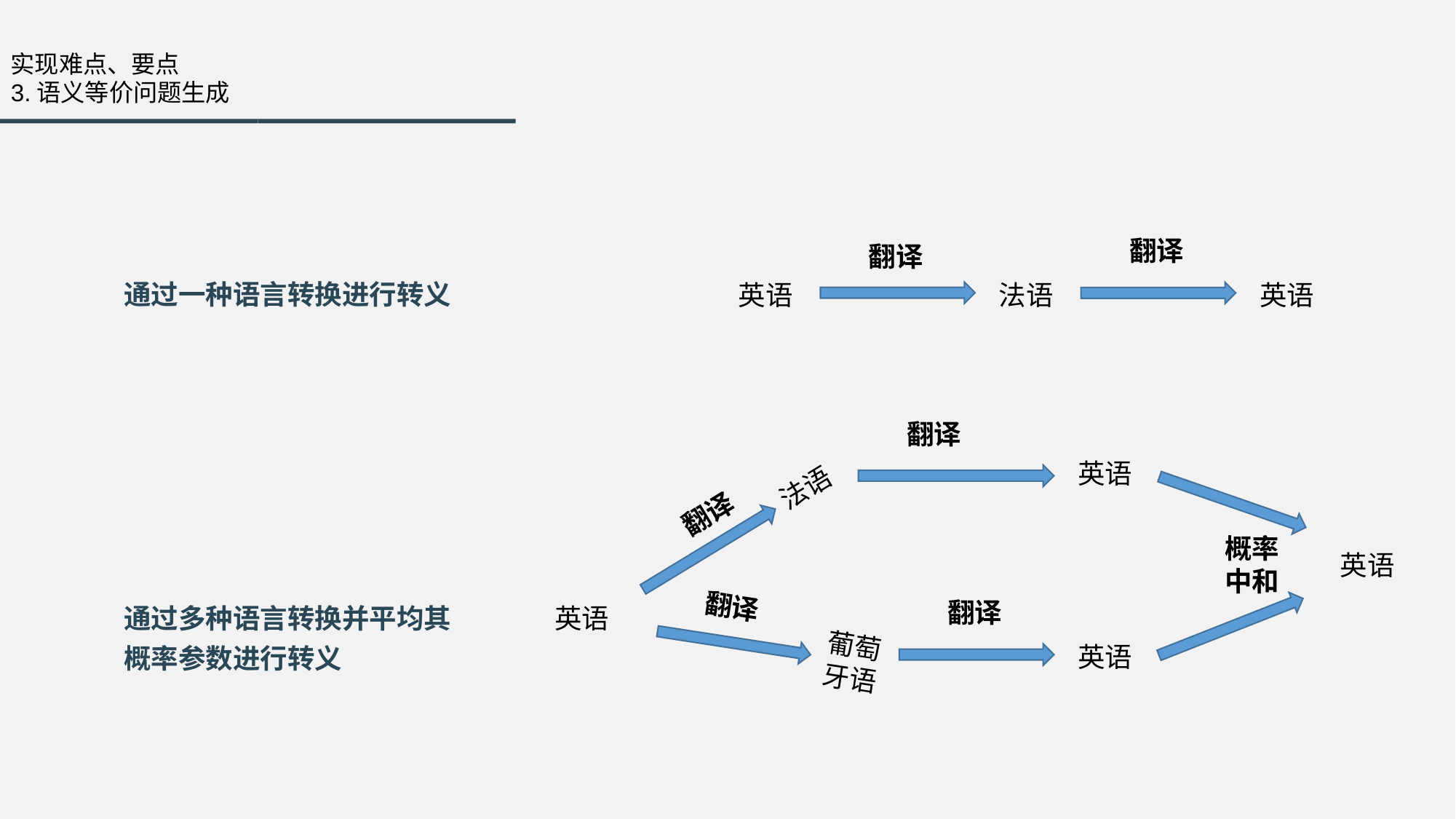

实现难点、要点
3.语义等价问题生成

翻译
翻译
英语
法语
英语
通过一种语言转换进行转义

翻译
英语
法语

翻译

概率中和

英语
翻译
翻译
英语
通过多种语言转换并平均其
概率参数进行转义

葡萄牙语

英语